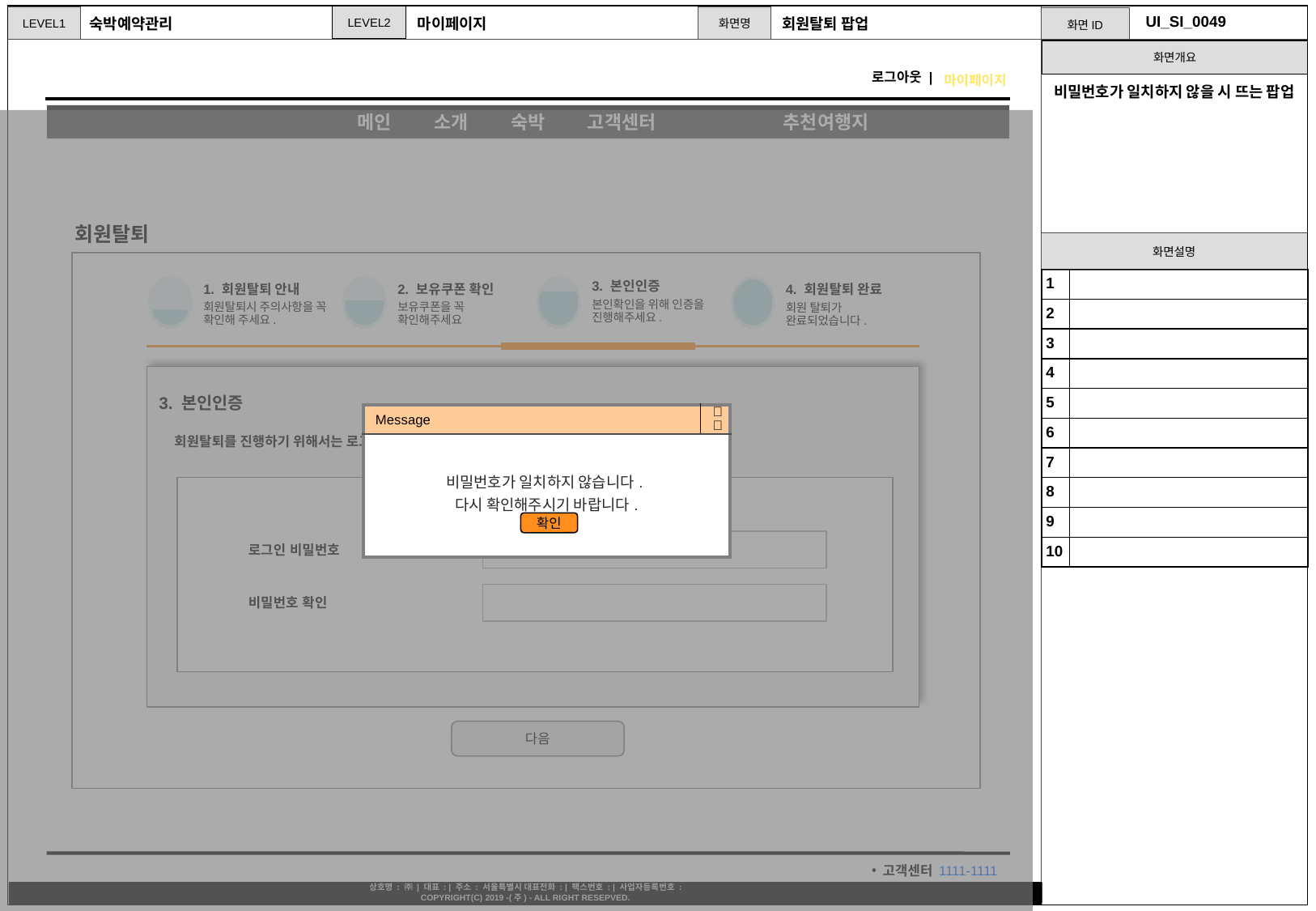

UI_SI_0049
숙박예약관리
마이페이지
회원탈퇴 팝업
마이페이지
비밀번호가 일치하지 않을 시 뜨는 팝업

회원탈퇴

| 1 |  |
| --- | --- |
| 2 |  |
| 3 |  |
| 4 |  |
| 5 |  |
| 6 |  |
| 7 |  |
| 8 |  |
| 9 |  |
| 10 |  |

1. 회원탈퇴 안내
회원탈퇴시 주의사항을 꼭 확인해 주세요.

2. 보유쿠폰 확인
보유쿠폰을 꼭 확인해주세요

4. 회원탈퇴 완료
회원 탈퇴가 완료되었습니다.
3. 본인인증
본인확인을 위해 인증을 진행해주세요.

3. 본인인증

    회원탈퇴를 진행하기 위해서는 로그인본인인증이 필요합니다

| Message | 🗷 |
| --- | --- |
| 비밀번호가 일치하지 않습니다. 다시 확인해주시기 바랍니다. . |  |

확인

로그인 비밀번호

비밀번호 확인
다음